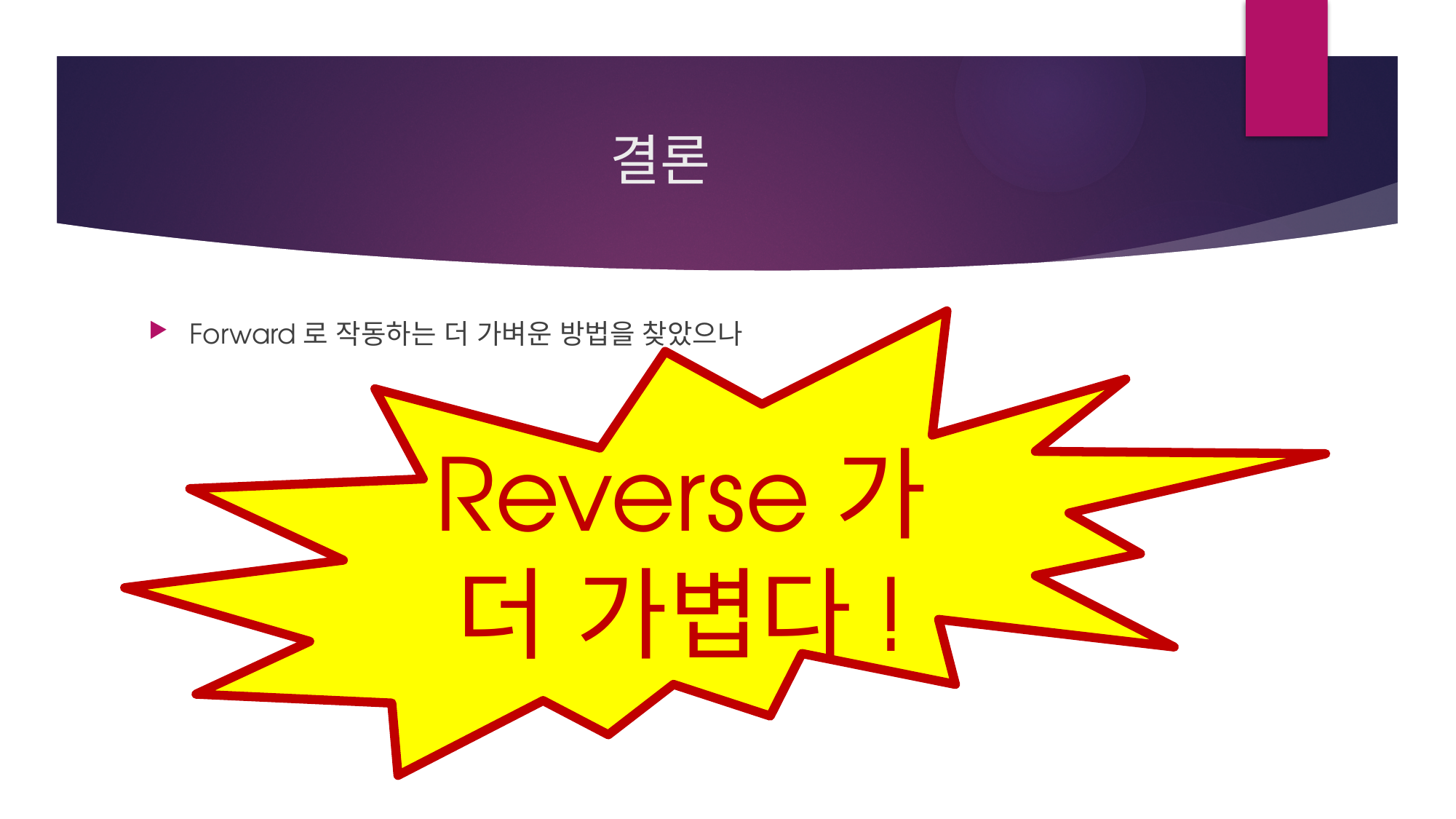

# 결론
Reverse가 더 가볍다!
Forward로 작동하는 더 가벼운 방법을 찾았으나